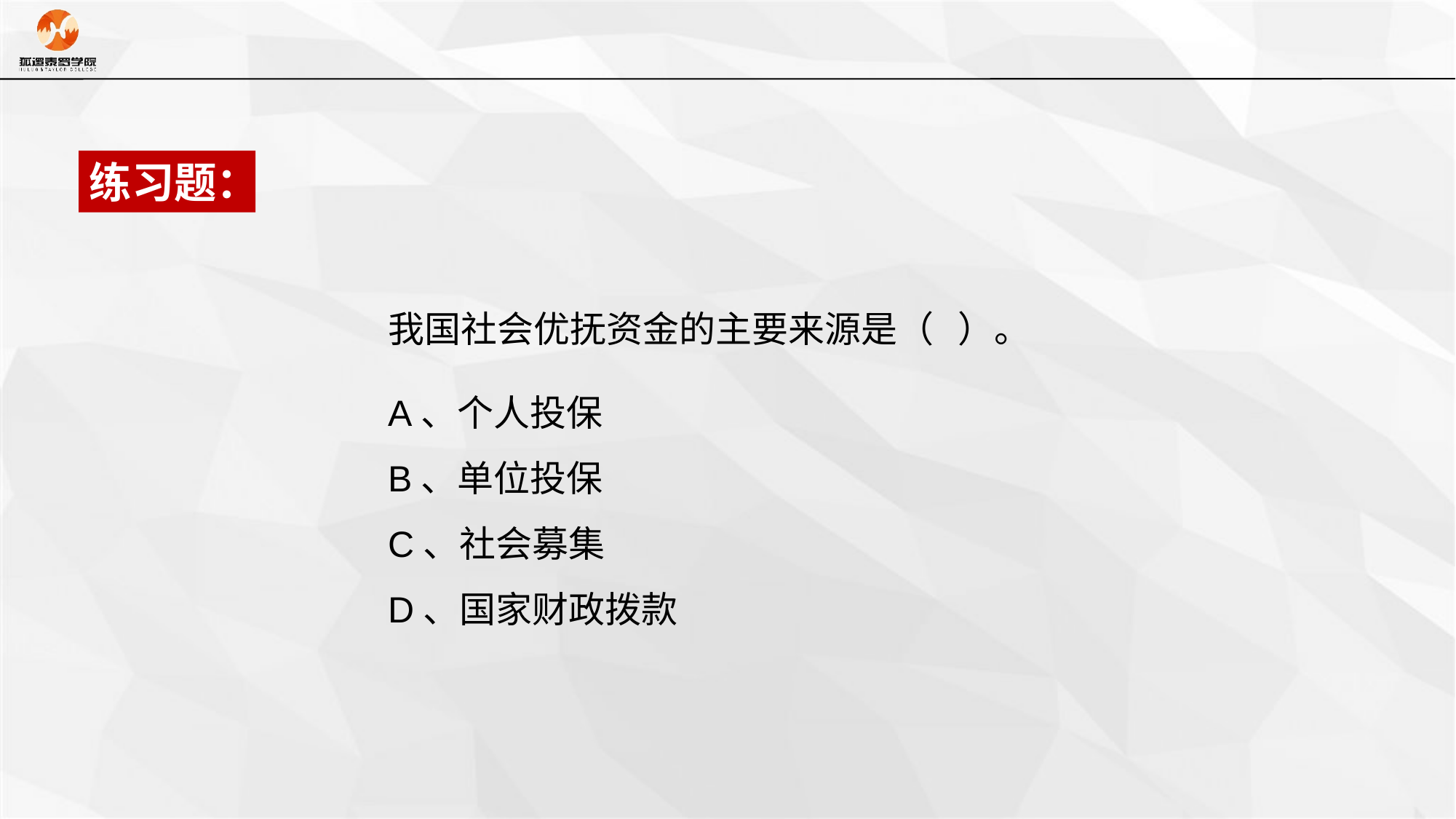

练习题：
我国社会优抚资金的主要来源是（   ）。
A、个人投保
B、单位投保
C、社会募集
D、国家财政拨款